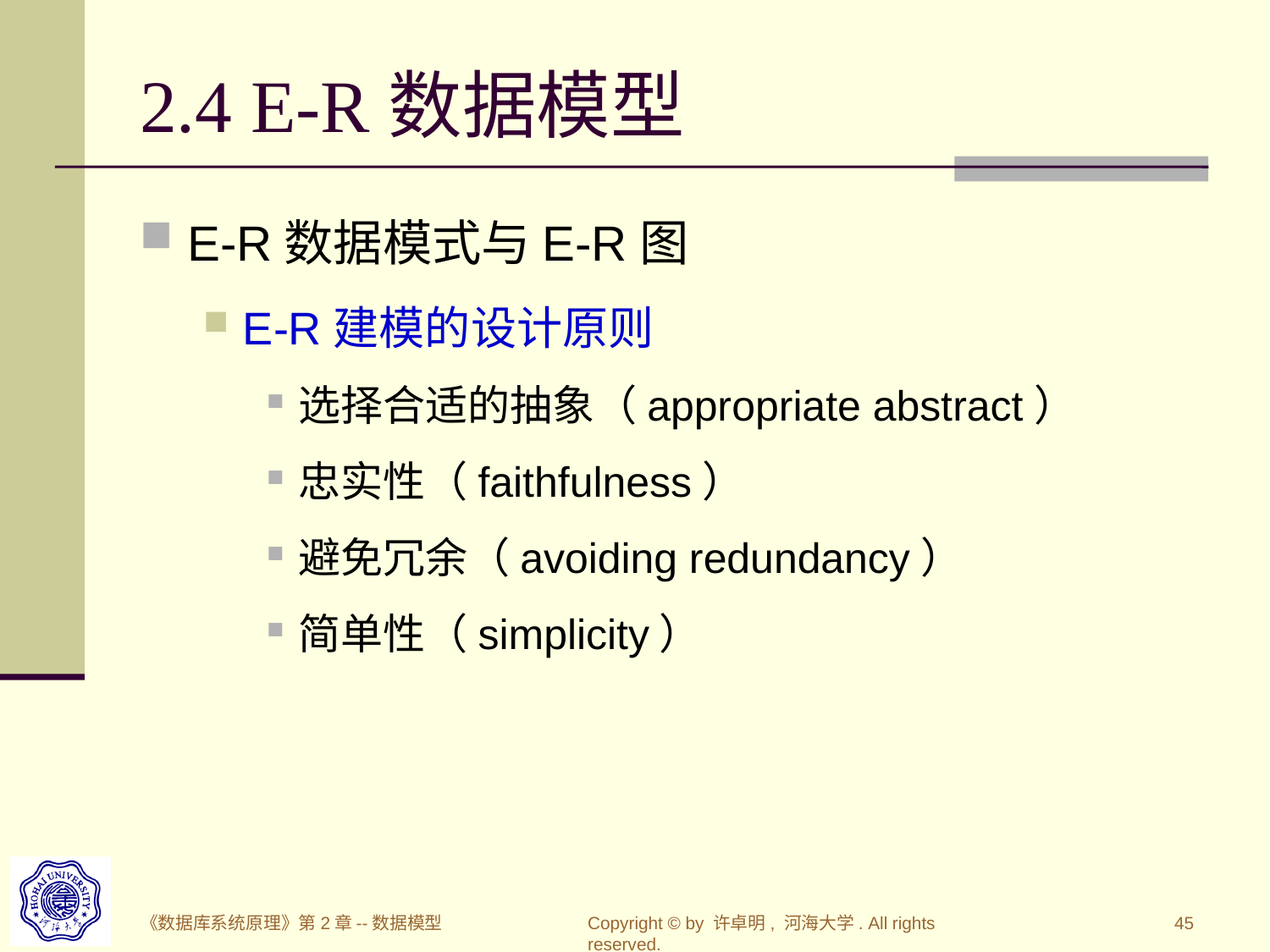

# 2.4 E-R数据模型
E-R数据模式与E-R图
E-R建模的设计原则
选择合适的抽象（appropriate abstract）
忠实性（faithfulness）
避免冗余（avoiding redundancy）
简单性（simplicity）
《数据库系统原理》第2章--数据模型
Copyright © by 许卓明, 河海大学. All rights reserved.
45